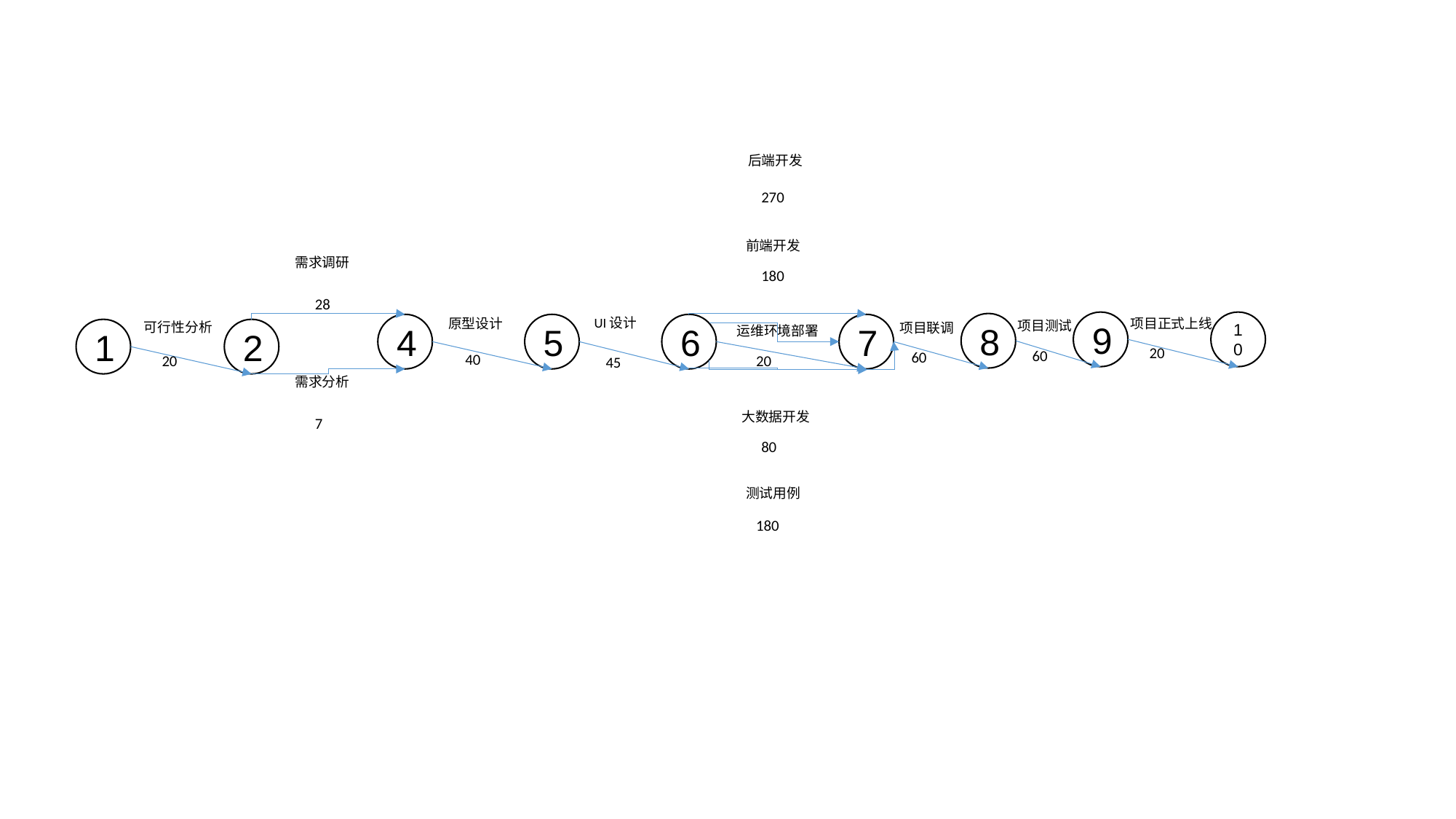

后端开发
270
前端开发
需求调研
180
28
UI设计
原型设计
项目正式上线
项目测试
9
10
可行性分析
8
项目联调
4
5
6
7
运维环境部署
1
2
20
60
60
40
20
20
45
需求分析
大数据开发
7
80
测试用例
180